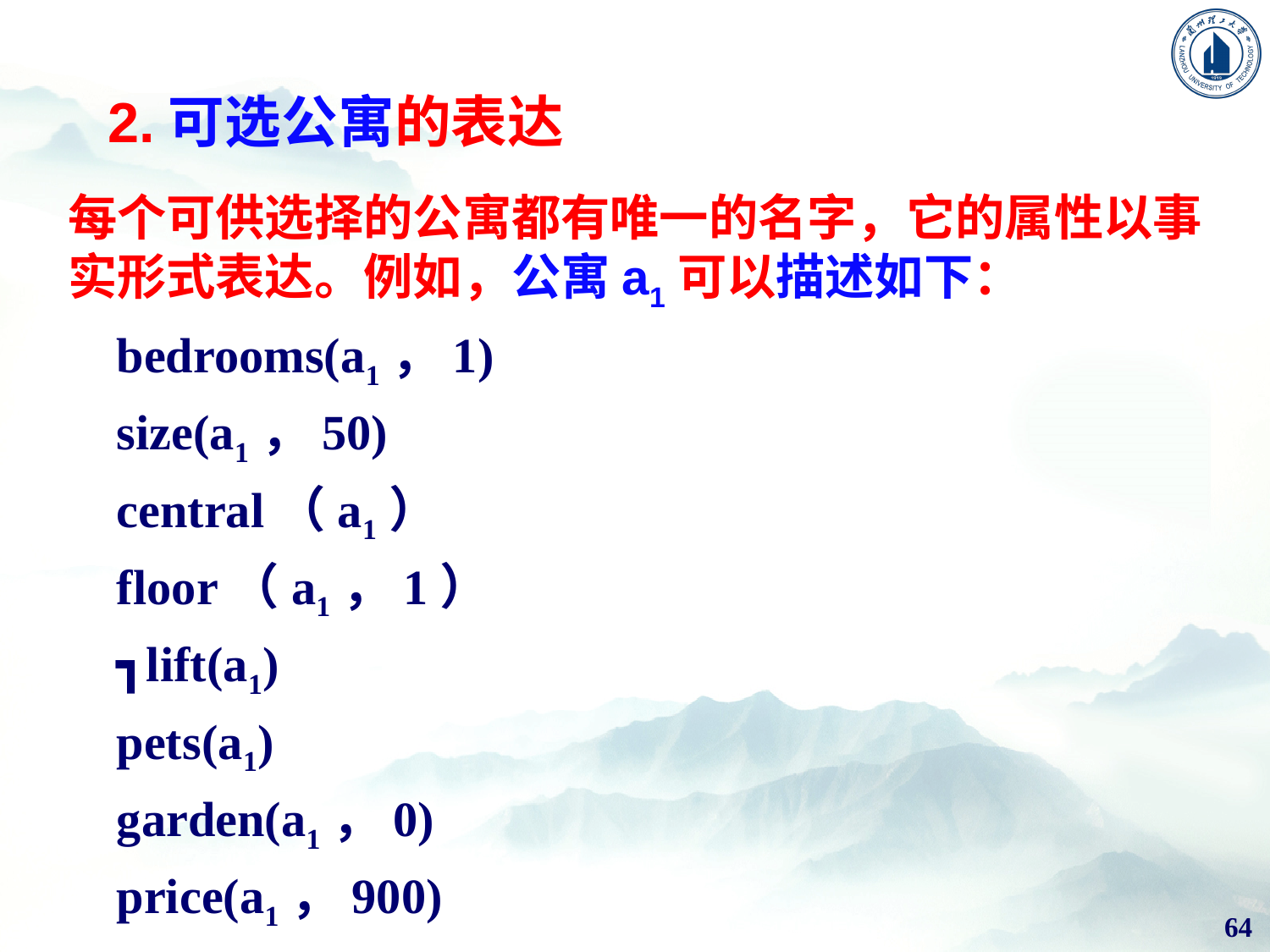

# 2.可选公寓的表达
每个可供选择的公寓都有唯一的名字，它的属性以事实形式表达。例如，公寓a1可以描述如下：
    bedrooms(a1，1)
    size(a1，50)
    central（a1）
    floor（a1，1）
    ┓lift(a1)
    pets(a1)
    garden(a1，0)
    price(a1，900)

64